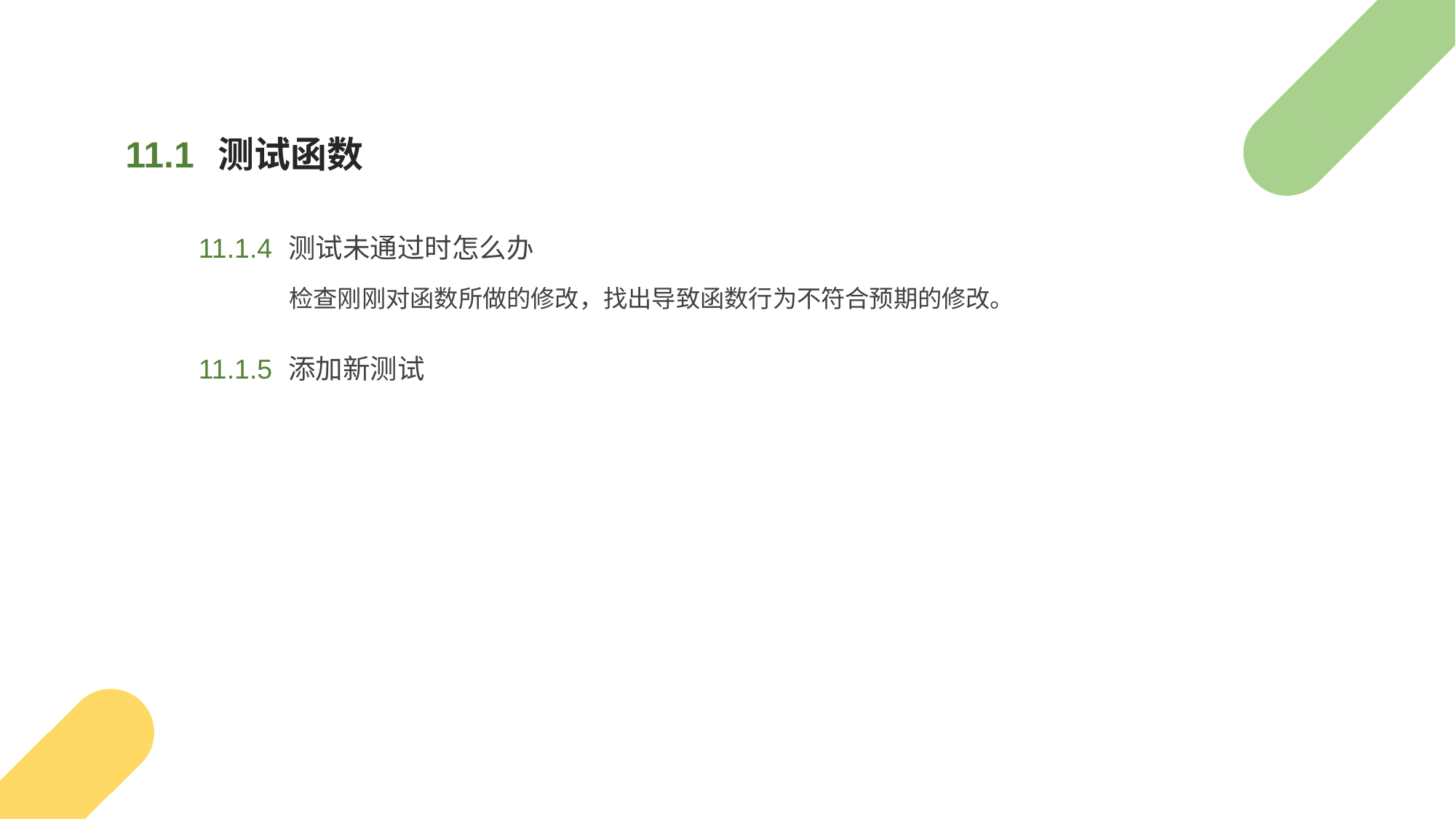

测试函数
11.1
测试未通过时怎么办
11.1.4
检查刚刚对函数所做的修改，找出导致函数行为不符合预期的修改。
添加新测试
11.1.5